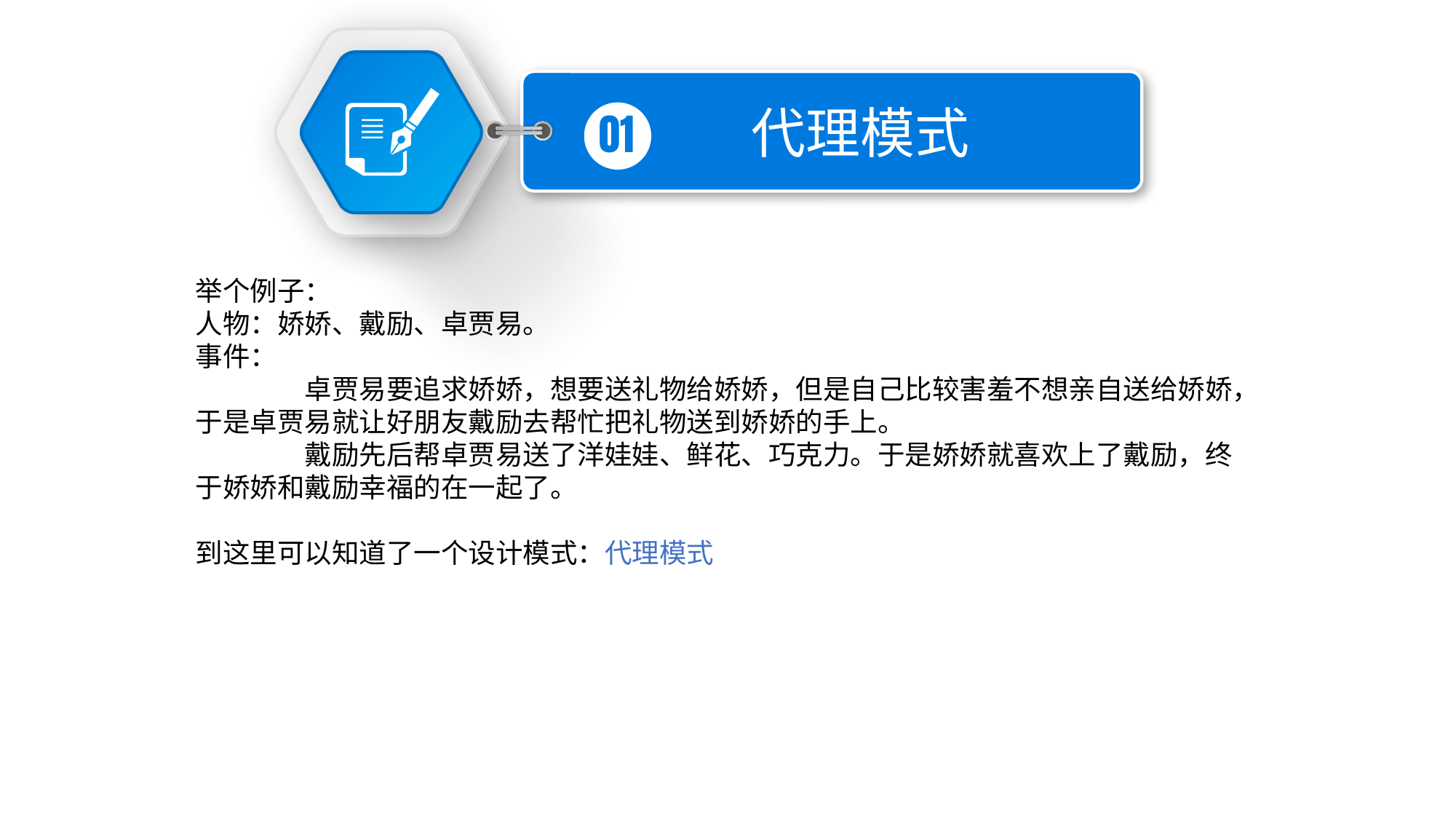

代理模式

01

举个例子：
人物：娇娇、戴励、卓贾易。
事件：
	卓贾易要追求娇娇，想要送礼物给娇娇，但是自己比较害羞不想亲自送给娇娇，于是卓贾易就让好朋友戴励去帮忙把礼物送到娇娇的手上。
	戴励先后帮卓贾易送了洋娃娃、鲜花、巧克力。于是娇娇就喜欢上了戴励，终于娇娇和戴励幸福的在一起了。

到这里可以知道了一个设计模式：代理模式